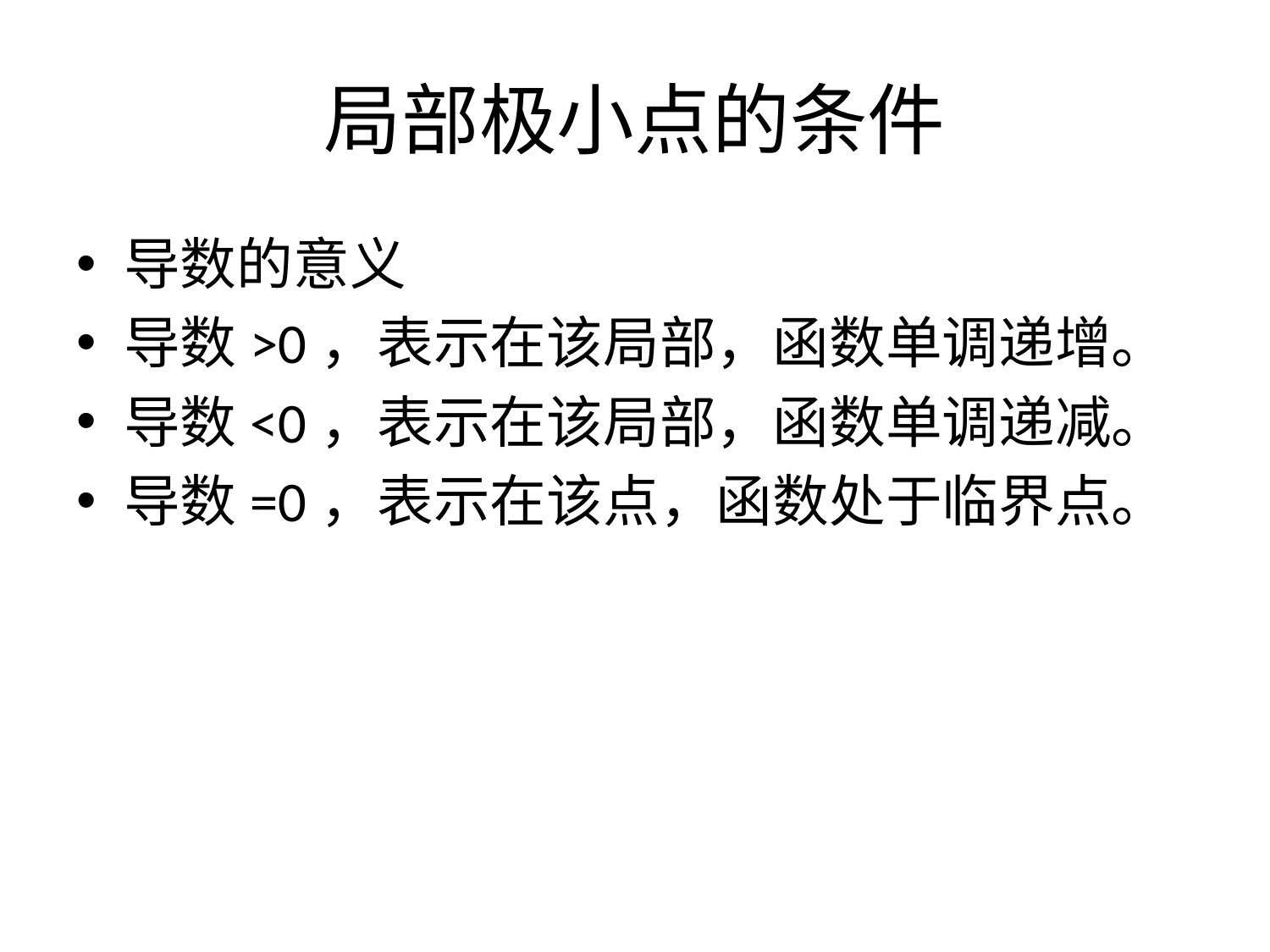

# 局部极小点的条件
导数的意义
导数>0，表示在该局部，函数单调递增。
导数<0，表示在该局部，函数单调递减。
导数=0，表示在该点，函数处于临界点。